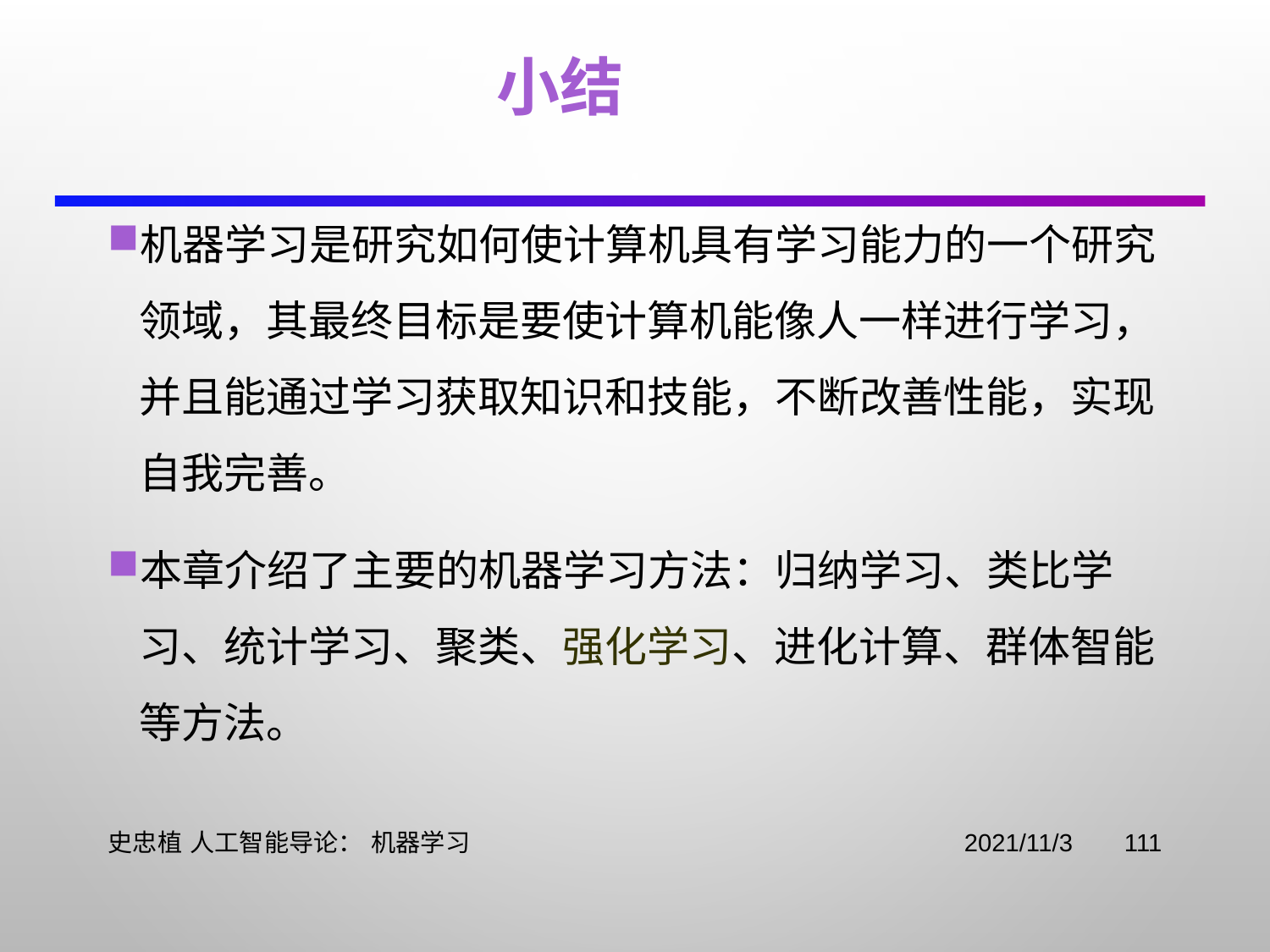

# 小结
机器学习是研究如何使计算机具有学习能力的一个研究领域，其最终目标是要使计算机能像人一样进行学习，并且能通过学习获取知识和技能，不断改善性能，实现自我完善。
本章介绍了主要的机器学习方法：归纳学习、类比学习、统计学习、聚类、强化学习、进化计算、群体智能等方法。
史忠植 人工智能导论： 机器学习
2021/11/3
111